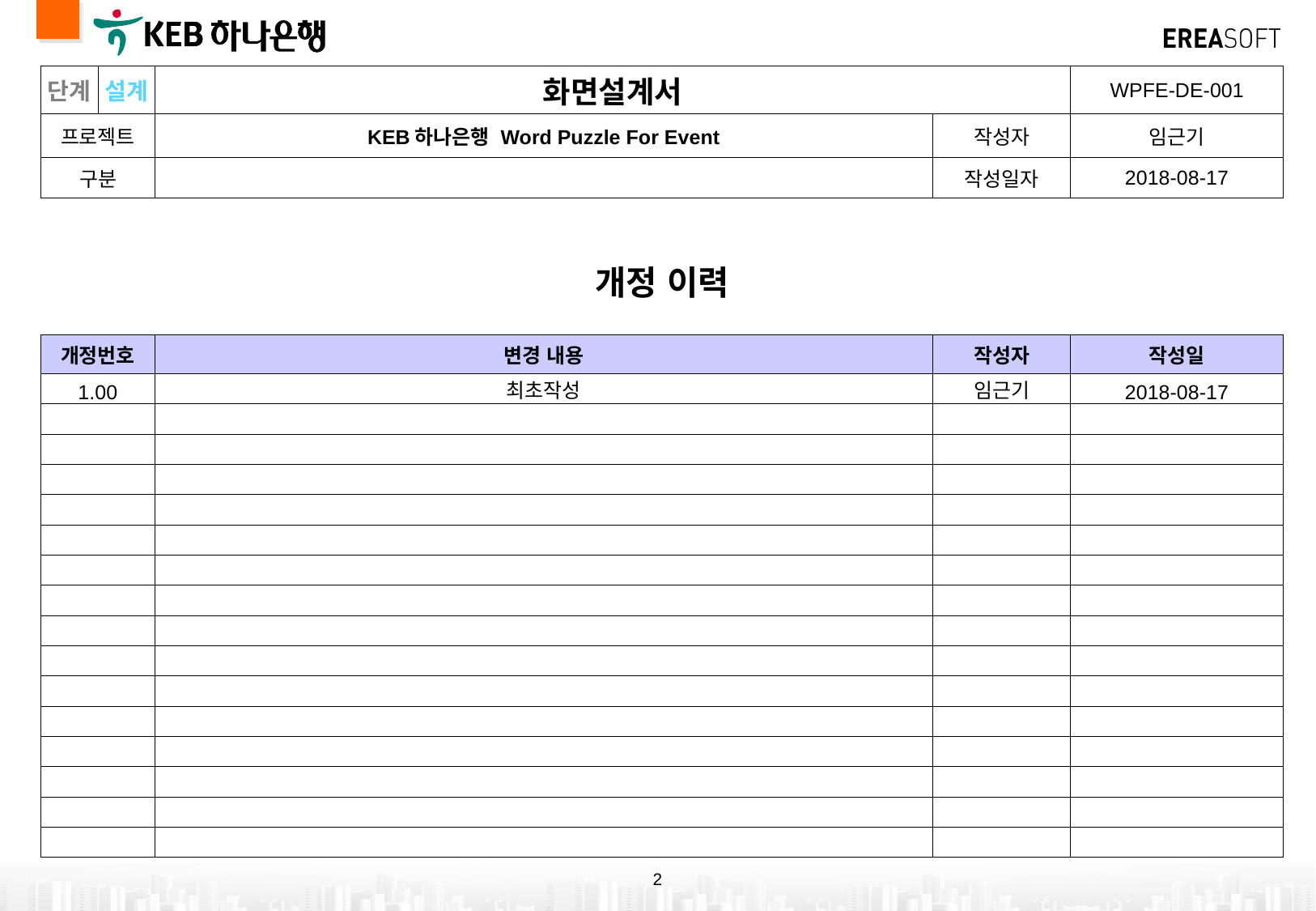

| 단계 | 설계 | 화면설계서 |  |  | WPFE-DE-001 |
| --- | --- | --- | --- | --- | --- |
| 프로젝트 |  | KEB하나은행 Word Puzzle For Event |  | 작성자 | 임근기 |
| 구분 |  |  |  | 작성일자 | 2018-08-17 |
|  |  |  |  |  |  |
| 개정 이력 |  |  |  |  |  |
|  |  |  |  |  |  |
| 개정번호 |  | 변경 내용 |  | 작성자 | 작성일 |
| 1.00 |  | 최초작성 |  | 임근기 | 2018-08-17 |
|  |  |  |  |  |  |
|  |  |  |  |  |  |
|  |  |  |  |  |  |
|  |  |  |  |  |  |
|  |  |  |  |  |  |
|  |  |  |  |  |  |
|  |  |  |  |  |  |
|  |  |  |  |  |  |
|  |  |  |  |  |  |
|  |  |  |  |  |  |
|  |  |  |  |  |  |
|  |  |  |  |  |  |
|  |  |  |  |  |  |
|  |  |  |  |  |  |
|  |  |  |  |  |  |